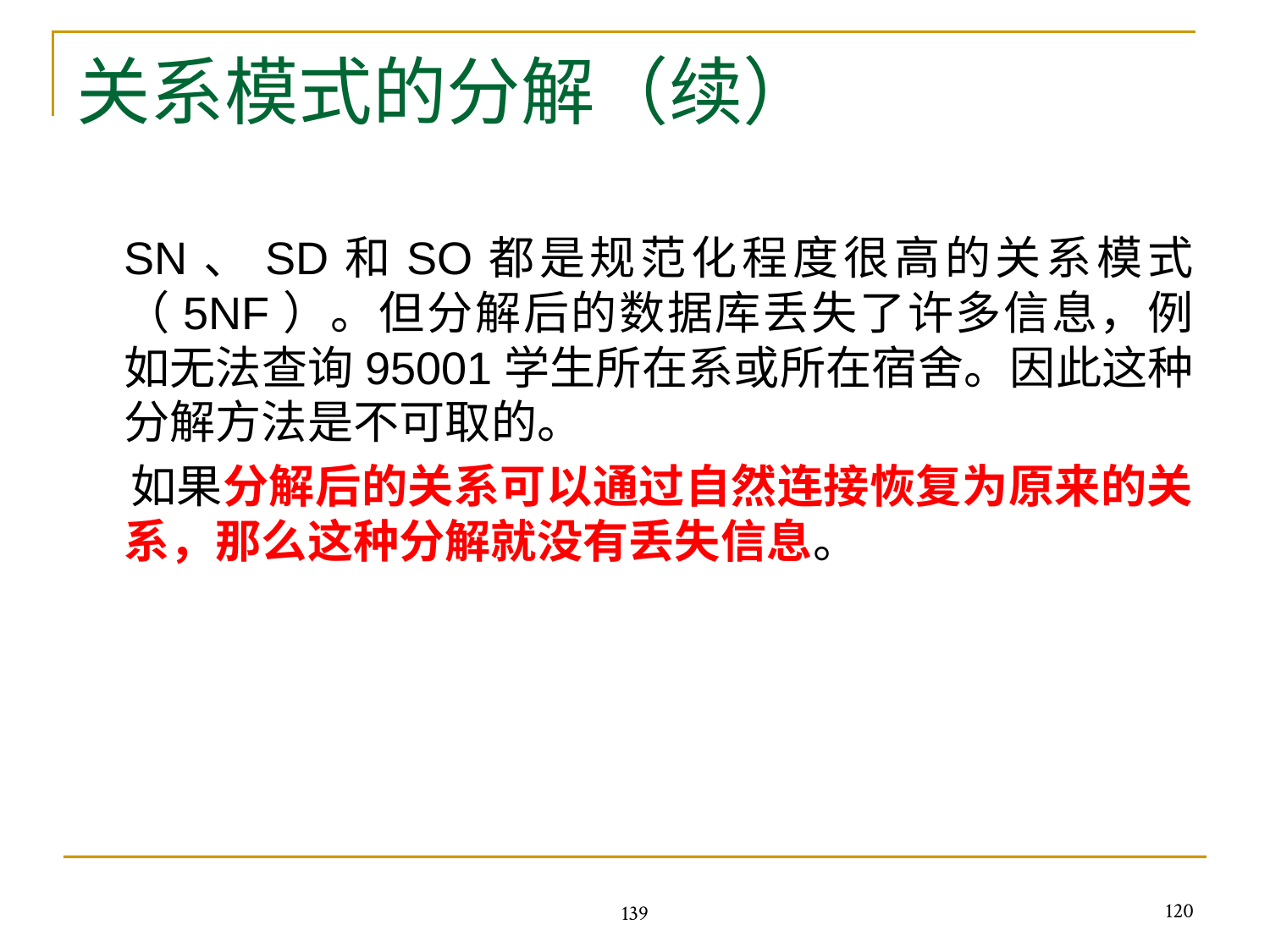

# 关系模式的分解（续）
	SN、SD和SO都是规范化程度很高的关系模式（5NF）。但分解后的数据库丢失了许多信息，例如无法查询95001学生所在系或所在宿舍。因此这种分解方法是不可取的。
    如果分解后的关系可以通过自然连接恢复为原来的关系，那么这种分解就没有丢失信息。

120
139